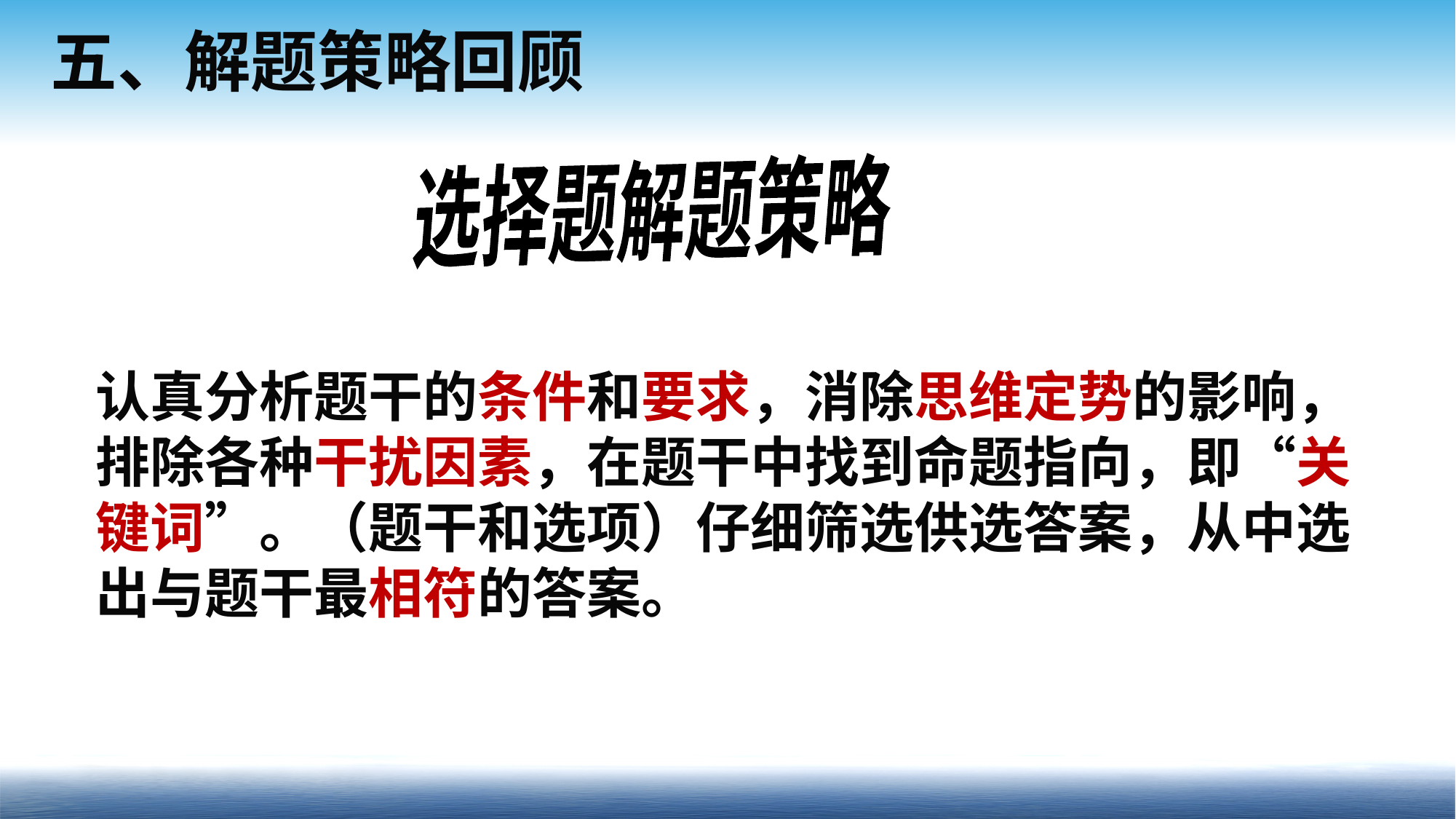

五、解题策略回顾
选择题解题策略

认真分析题干的条件和要求，消除思维定势的影响，排除各种干扰因素，在题干中找到命题指向，即“关键词”。（题干和选项）仔细筛选供选答案，从中选出与题干最相符的答案。